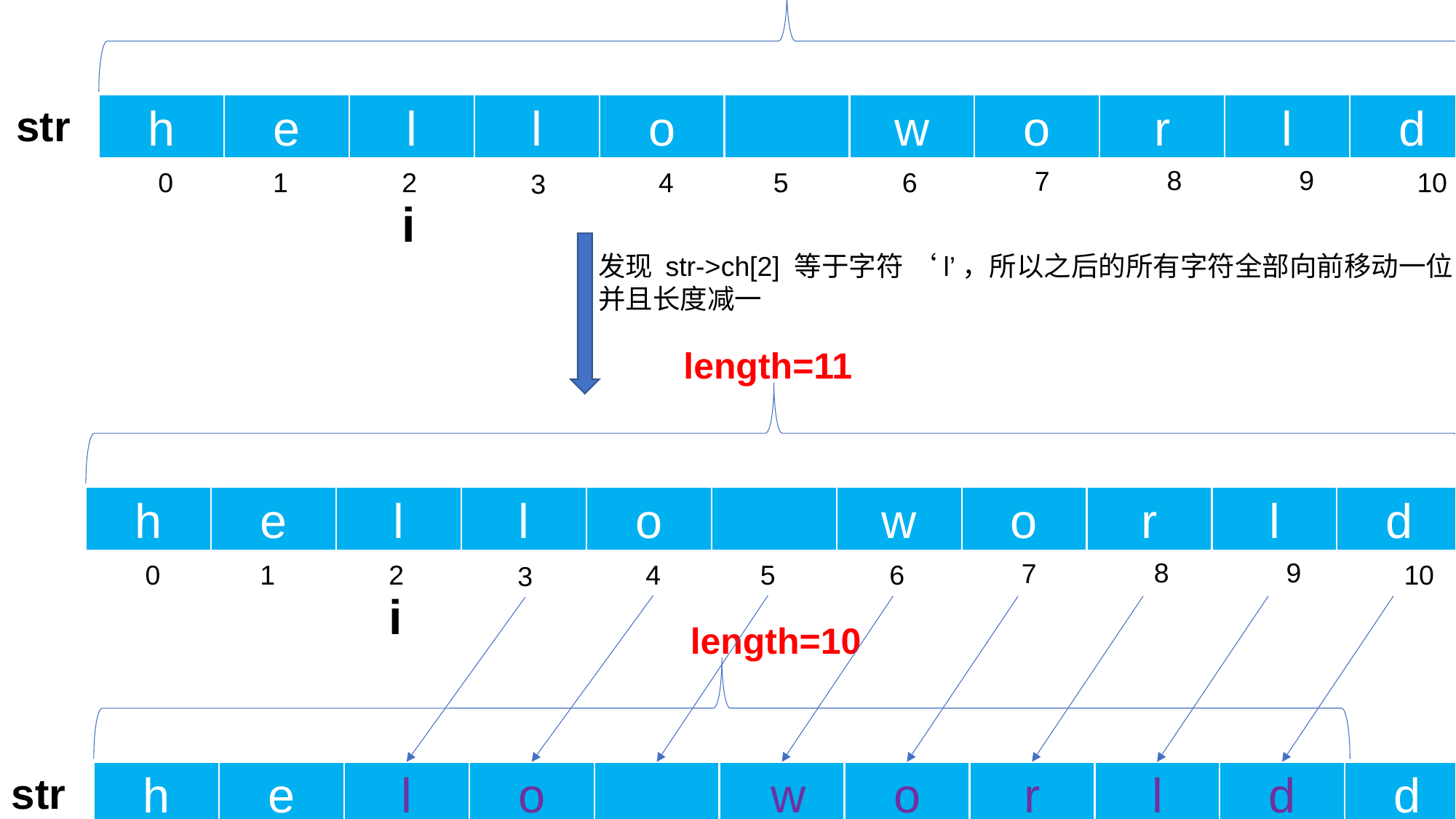

length=11

str
h
e
l
l
o

w
o
r
l
d

9
8
7
0
1
2
4
5
6
10
3
i

发现 str->ch[2] 等于字符 ‘l’，所以之后的所有字符全部向前移动一位；
并且长度减一
length=11

h
e
l
l
o

w
o
r
l
d

9
8
7
0
1
2
4
5
6
10
3
i
length=10
str
h
e
l
o

 w
o
r
l
d
d

9
8
7
0
1
2
4
5
6
10
3
i

仍然发现 str->ch[2] 等于字符 ‘l’，所以之后的所有字符全部向前移动一位；
并且长度减一
length=10
str
h
e
l
o

 w
o
r
l
d
d

9
8
7
0
1
2
4
5
6
10
3
i

length=9
str
h
e
o

w
 o
r
l
d
d
d

9
8
7
0
1
2
4
5
6
10
3
i

仍然发现 str->ch[l] 等于字符 ‘l’，所以之后的所有字符全部向前移动一位；
并且长度减一
length=9
str
h
e
o

w
 o
r
l
d
d
d

9
8
7
0
1
2
4
5
6
10
3
i
length=8

str
h
e
o

w
 o
r
d
d
d
d

9
8
7
0
1
2
4
5
6
10
3
i

所以最后删除完串中所有等于 ch 字符之后的串如下
str
h
e
o

w
 o
r
d

7
0
1
2
4
5
6
3